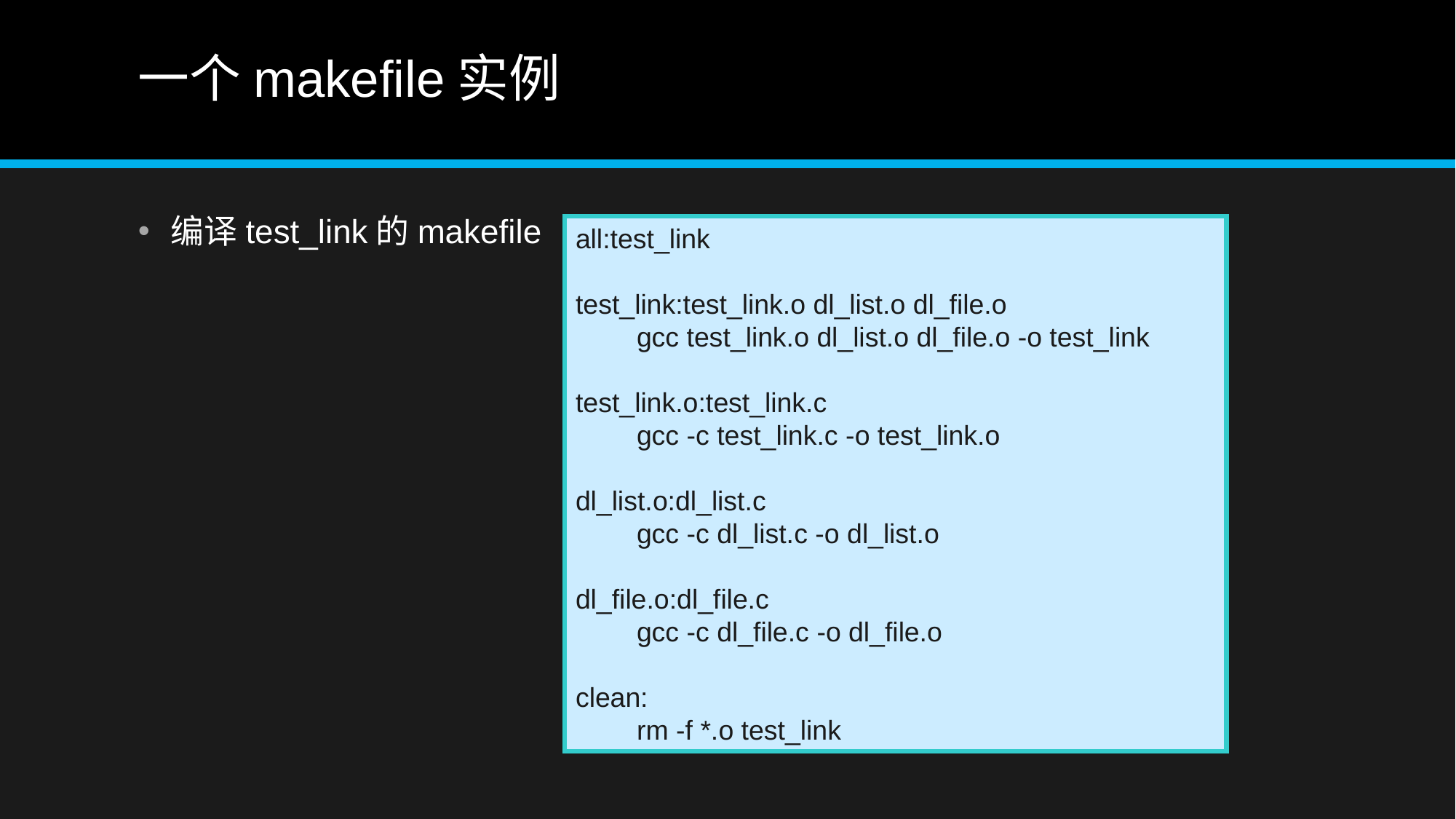

# 一个makefile实例
编译test_link的makefile
all:test_link

test_link:test_link.o dl_list.o dl_file.o
        gcc test_link.o dl_list.o dl_file.o -o test_link

test_link.o:test_link.c
        gcc -c test_link.c -o test_link.o

dl_list.o:dl_list.c
        gcc -c dl_list.c -o dl_list.o

dl_file.o:dl_file.c
        gcc -c dl_file.c -o dl_file.o

clean:
        rm -f *.o test_link